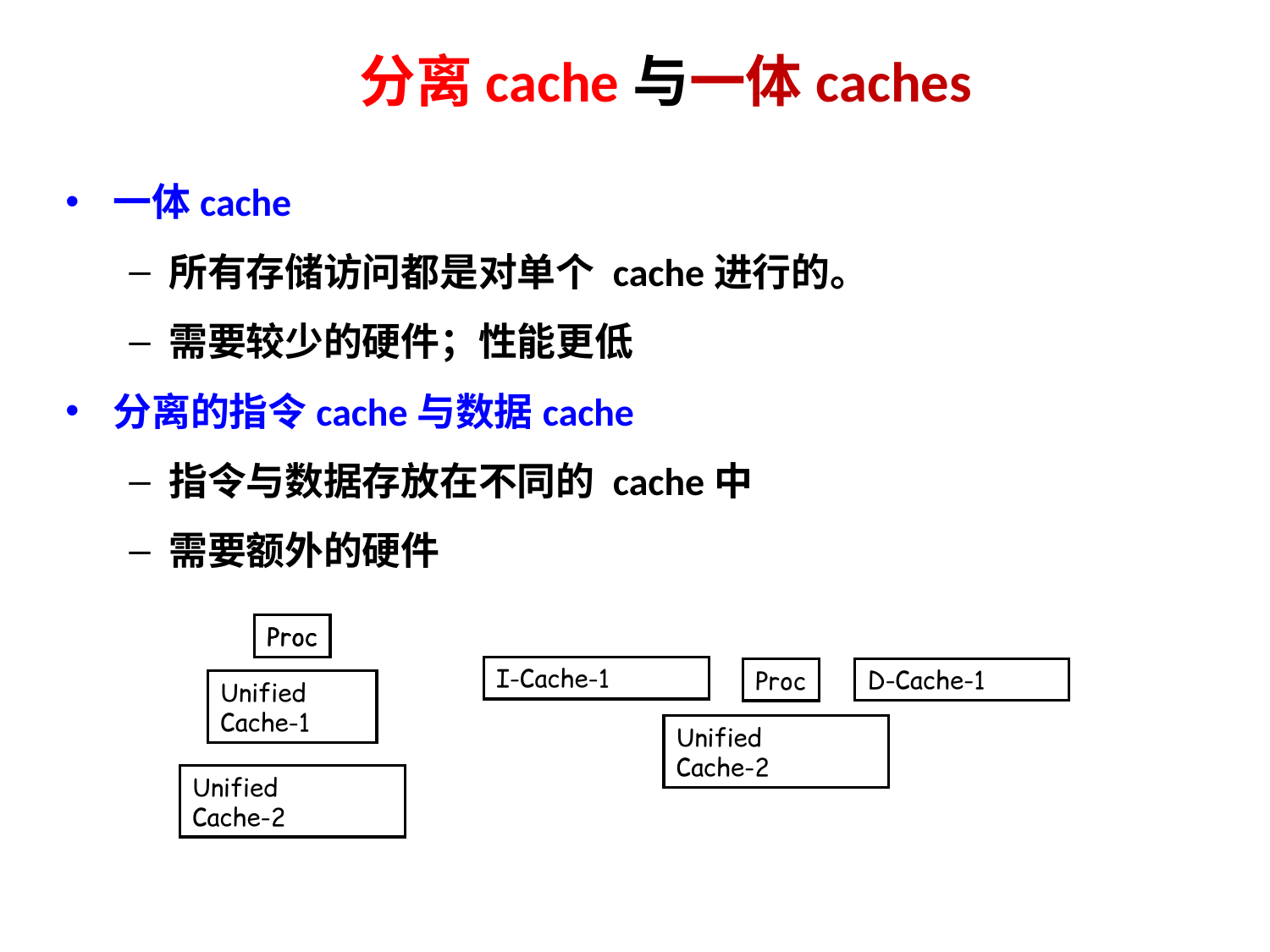

# 分离cache与一体caches
一体cache
所有存储访问都是对单个 cache进行的。
需要较少的硬件；性能更低
分离的指令cache与数据cache
指令与数据存放在不同的 cache中
需要额外的硬件

Proc
Unified
Cache-1
Unified
Cache-2
Proc
I-Cache-1
D-Cache-1
Proc
Unified
Cache-2
35